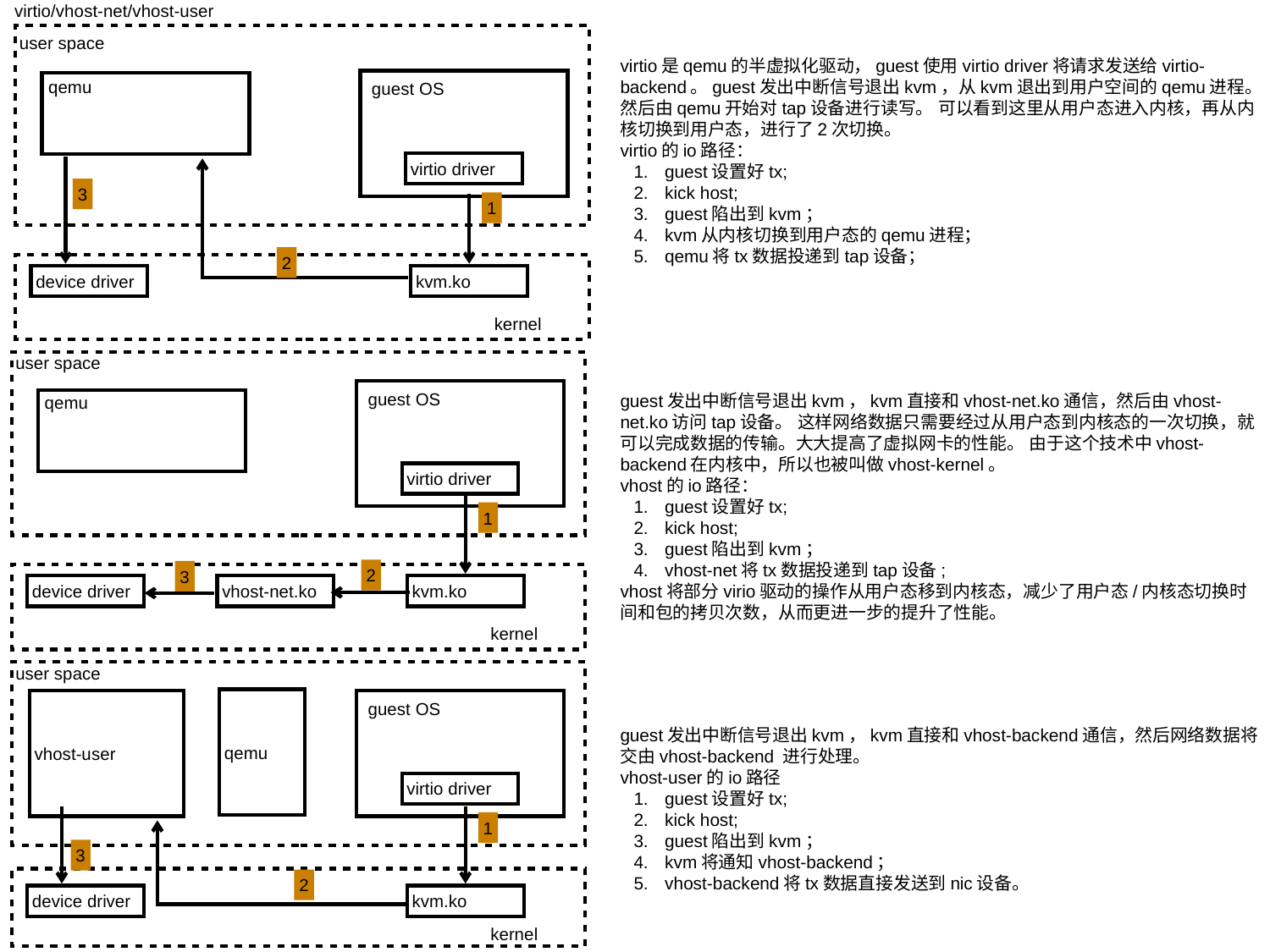

virtio/vhost-net/vhost-user

user space
qemu

guest OS
virtio driver

3
1

2

device driver
kvm.ko
kernel

virtio是qemu的半虚拟化驱动，guest使用virtio driver将请求发送给virtio-backend。guest发出中断信号退出kvm，从kvm退出到用户空间的qemu进程。然后由qemu开始对tap设备进行读写。 可以看到这里从用户态进入内核，再从内核切换到用户态，进行了2次切换。
virtio的io路径：
guest设置好tx;
kick host;
guest陷出到kvm；
kvm从内核切换到用户态的qemu进程；
qemu将tx数据投递到tap设备；
user space

guest OS
qemu

virtio driver

1
2
3

device driver
vhost-net.ko
kvm.ko

kernel
guest发出中断信号退出kvm，kvm直接和vhost-net.ko通信，然后由vhost-net.ko访问tap设备。 这样网络数据只需要经过从用户态到内核态的一次切换，就可以完成数据的传输。大大提高了虚拟网卡的性能。 由于这个技术中vhost-backend在内核中，所以也被叫做vhost-kernel。
vhost的io路径：
guest设置好tx;
kick host;
guest陷出到kvm；
vhost-net将tx数据投递到tap设备;
vhost将部分virio驱动的操作从用户态移到内核态，减少了用户态/内核态切换时间和包的拷贝次数，从而更进一步的提升了性能。
user space

qemu
vhost-user

guest OS
guest发出中断信号退出kvm，kvm直接和vhost-backend通信，然后网络数据将交由vhost-backend 进行处理。
vhost-user的io路径
guest设置好tx;
kick host;
guest陷出到kvm；
kvm将通知vhost-backend；
vhost-backend将tx数据直接发送到nic设备。
virtio driver

1
3

2
device driver
kvm.ko
kernel